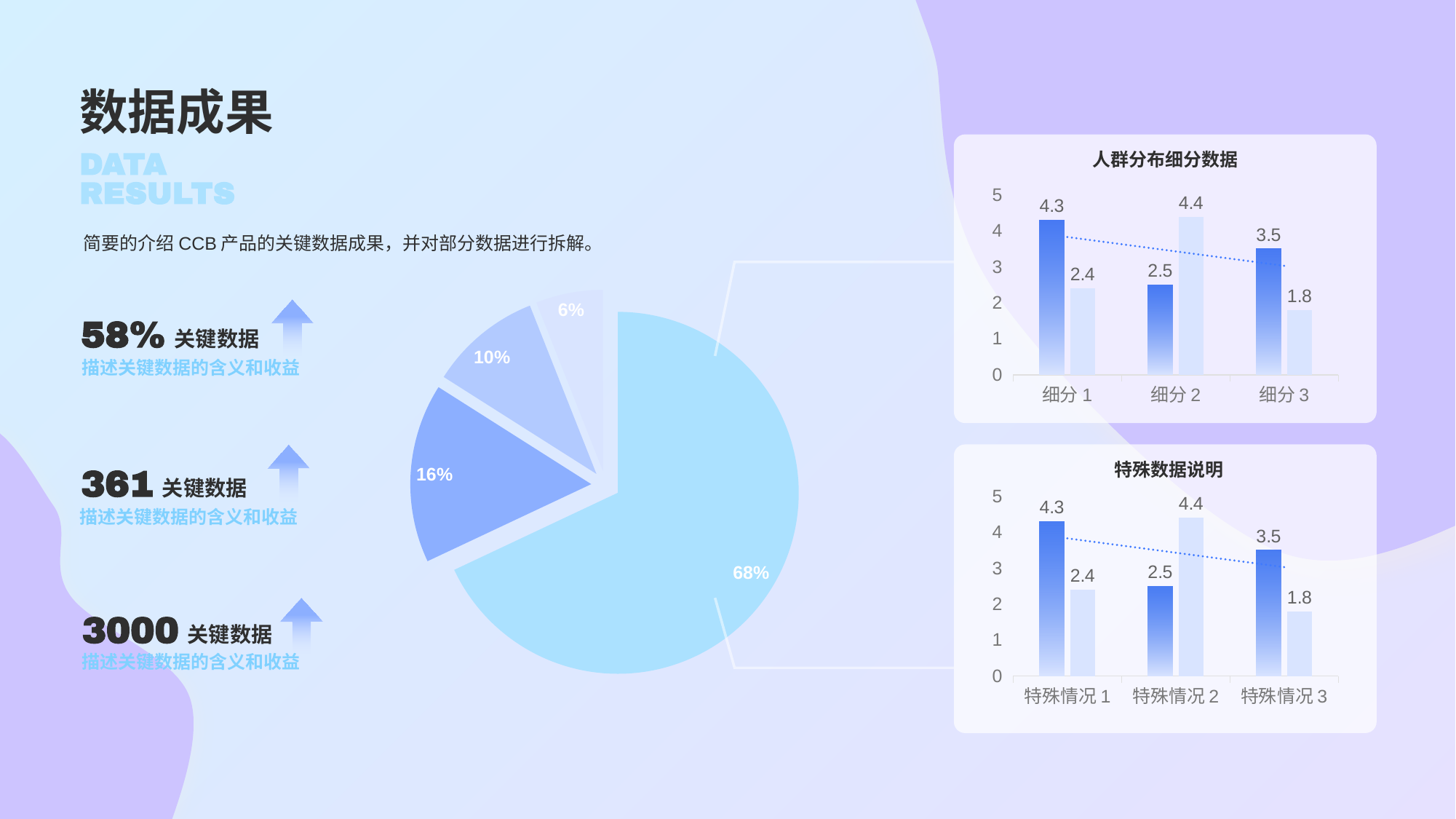

# 数据成果

人群分布细分数据

### Chart

| Category | Series 1 | Series 2 |
|---|---|---|
| 细分1 | 4.3 | 2.4 |
| 细分2 | 2.5 | 4.4 |
| 细分3 | 3.5 | 1.8 |
DATA RESULTS
简要的介绍CCB产品的关键数据成果，并对部分数据进行拆解。

### Chart

| Category |
|---|

### Chart

| Category | Sales |
|---|---|
| 1st Qtr | 0.68 |
| 2nd Qtr | 0.16 |
| 3rd Qtr | 0.1 |
| 4th Qtr | 0.05999999999999994 |

58%关键数据
描述关键数据的含义和收益

特殊数据说明

### Chart

| Category | Series 1 | Series 2 |
|---|---|---|
| 特殊情况1 | 4.3 | 2.4 |
| 特殊情况2 | 2.5 | 4.4 |
| 特殊情况3 | 3.5 | 1.8 |
361关键数据
描述关键数据的含义和收益

3000关键数据
描述关键数据的含义和收益